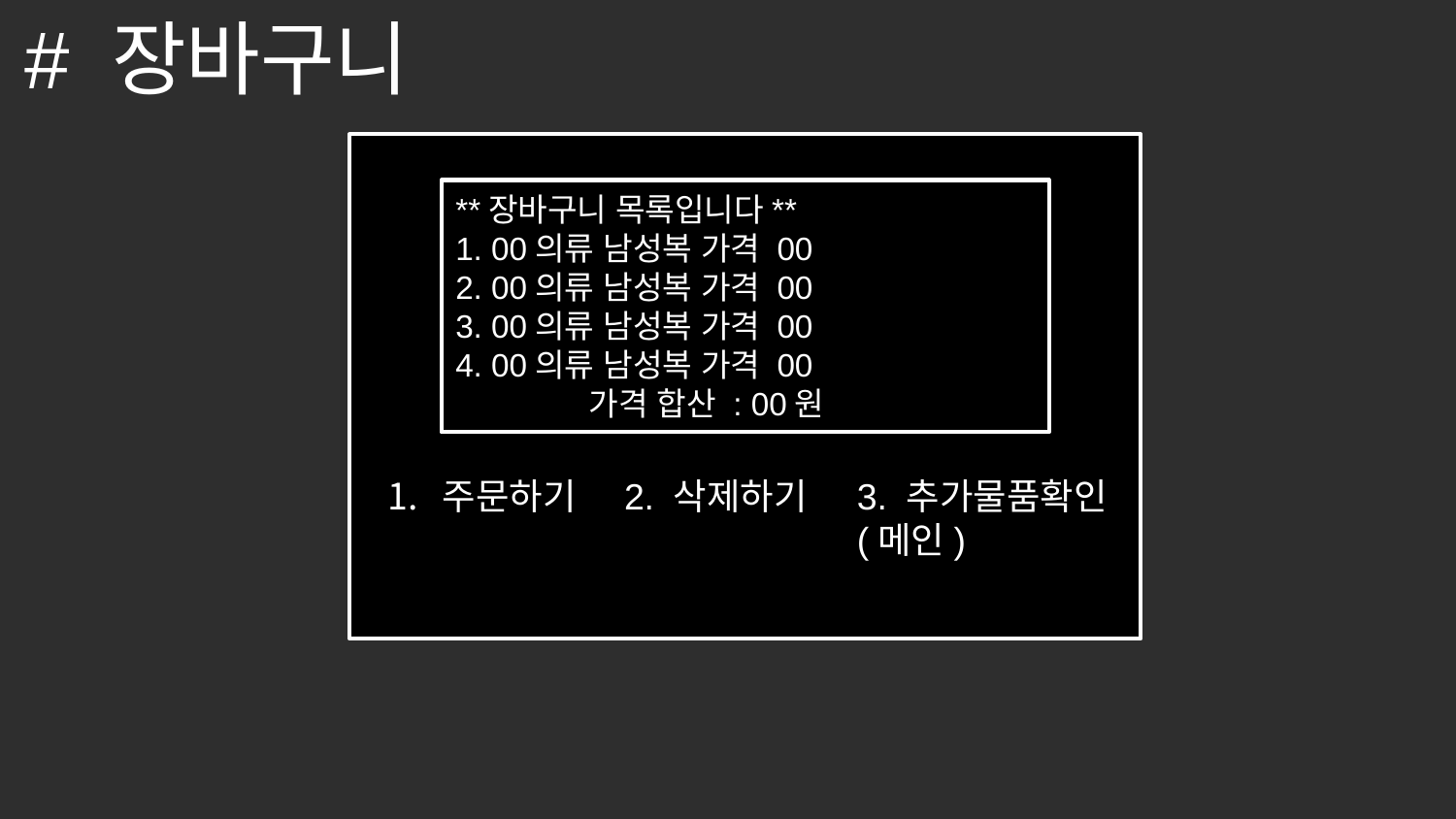

# 장바구니

**장바구니 목록입니다**
1. 00의류 남성복 가격 00
2. 00의류 남성복 가격 00
3. 00의류 남성복 가격 00
4. 00의류 남성복 가격 00
              가격 합산 : 00원
주문하기
2. 삭제하기
3. 추가물품확인
(메인)